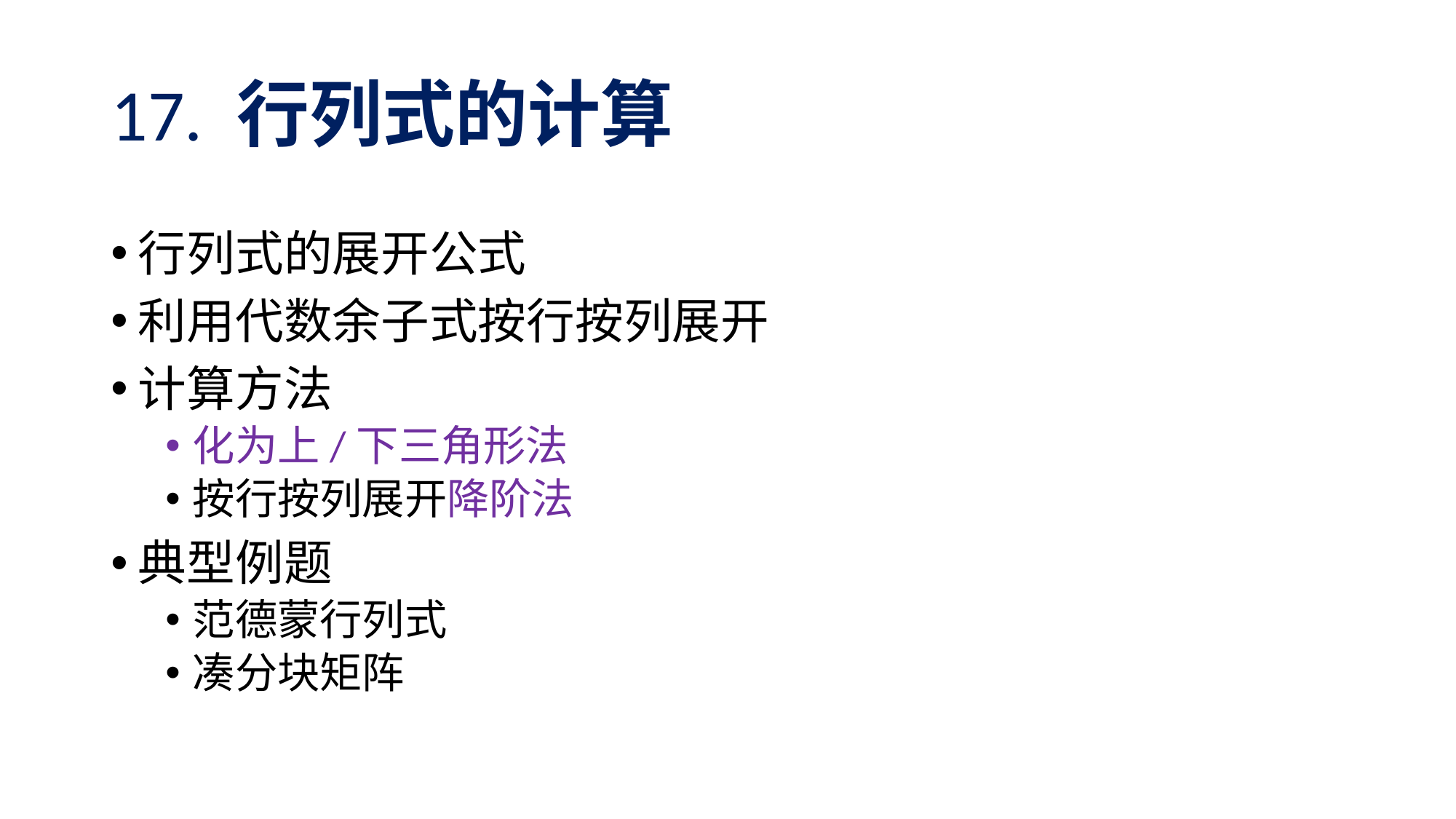

# 17. 行列式的计算
行列式的展开公式
利用代数余子式按行按列展开
计算方法
化为上/下三角形法
按行按列展开降阶法
典型例题
范德蒙行列式
凑分块矩阵